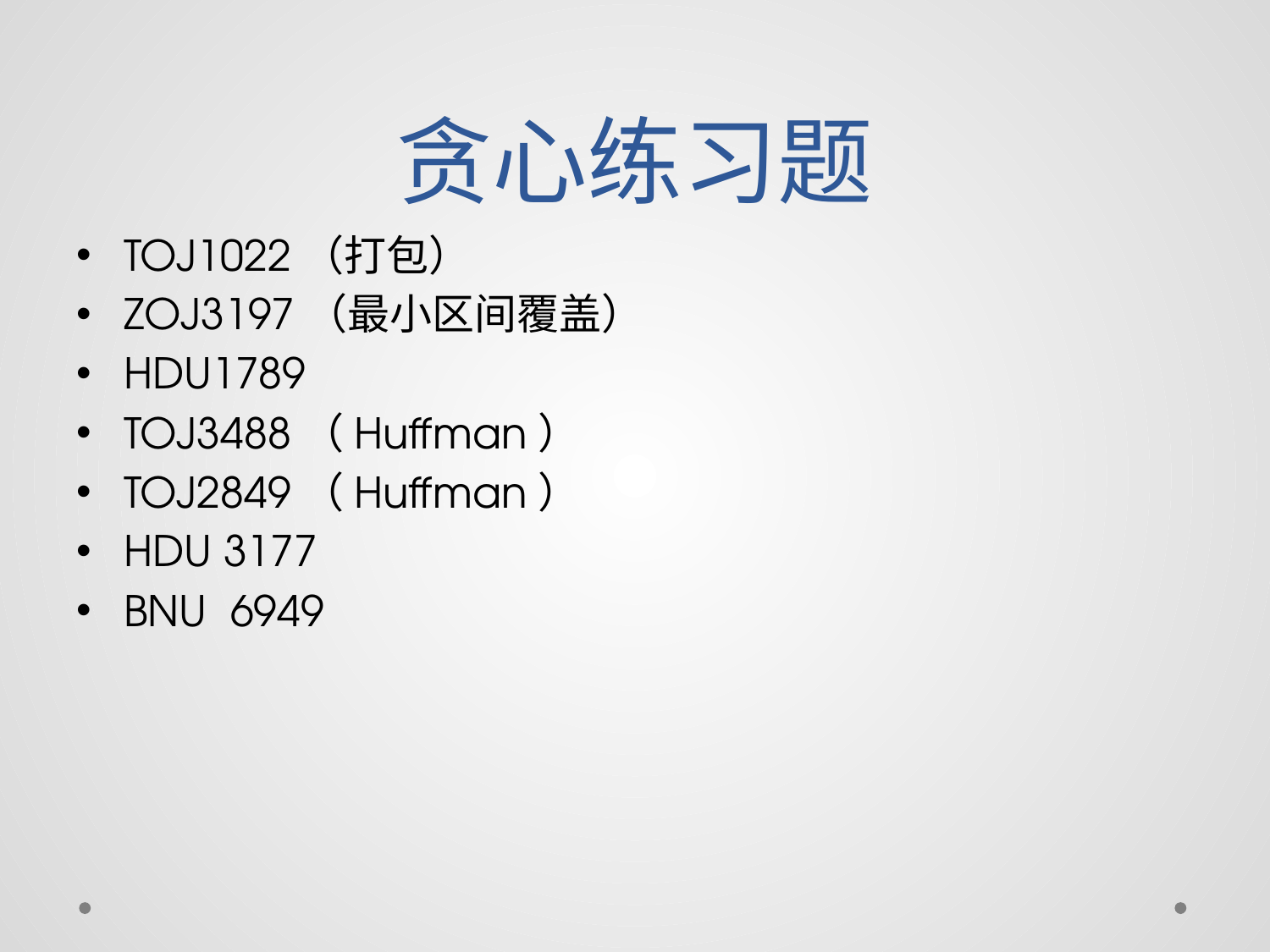

# 贪心练习题
TOJ1022（打包）
ZOJ3197（最小区间覆盖）
HDU1789
TOJ3488（Huffman）
TOJ2849（Huffman）
HDU 3177
BNU  6949